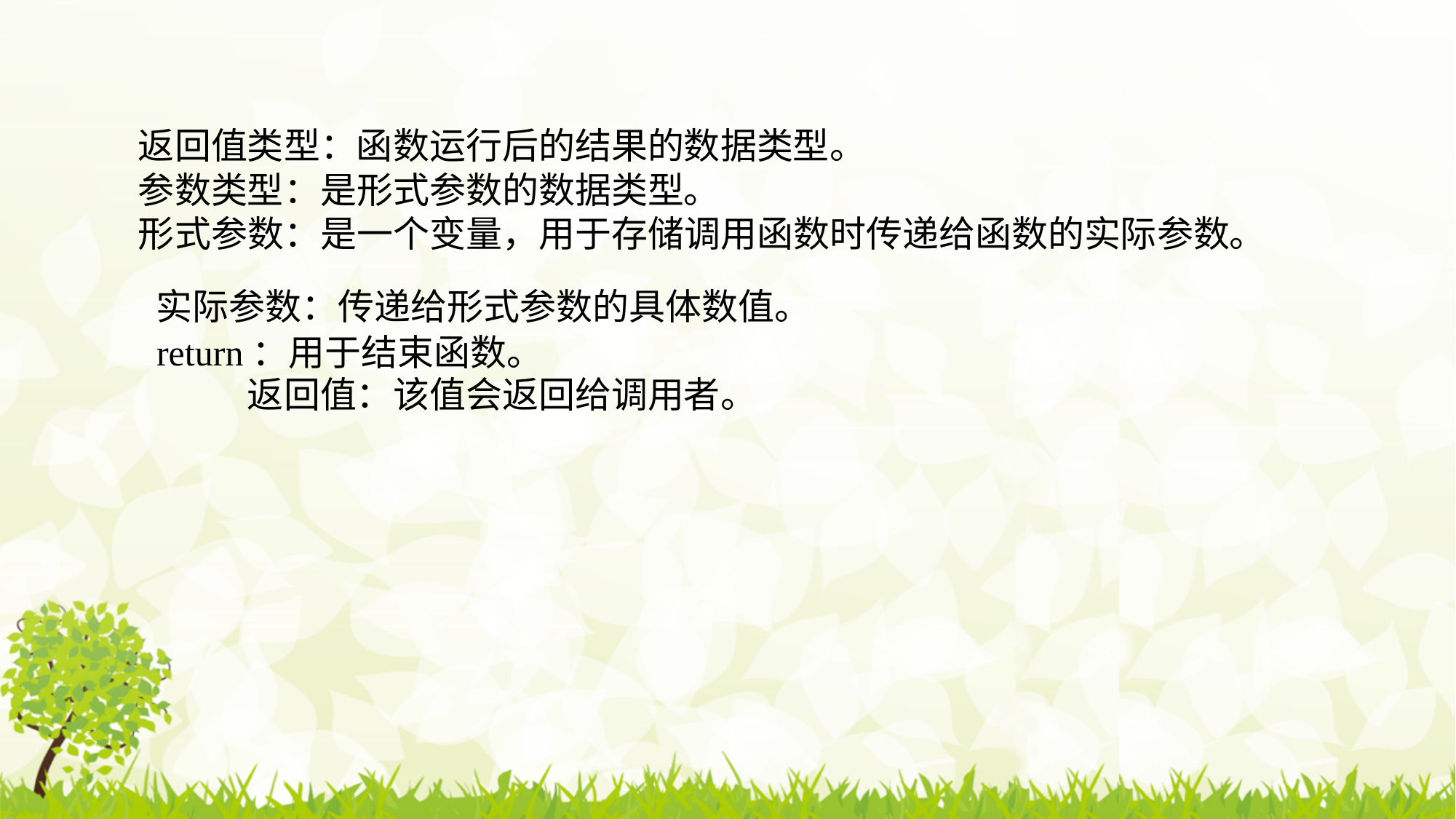

返回值类型：函数运行后的结果的数据类型。
参数类型：是形式参数的数据类型。
形式参数：是一个变量，用于存储调用函数时传递给函数的实际参数。
 实际参数：传递给形式参数的具体数值。
  return：用于结束函数。
	返回值：该值会返回给调用者。